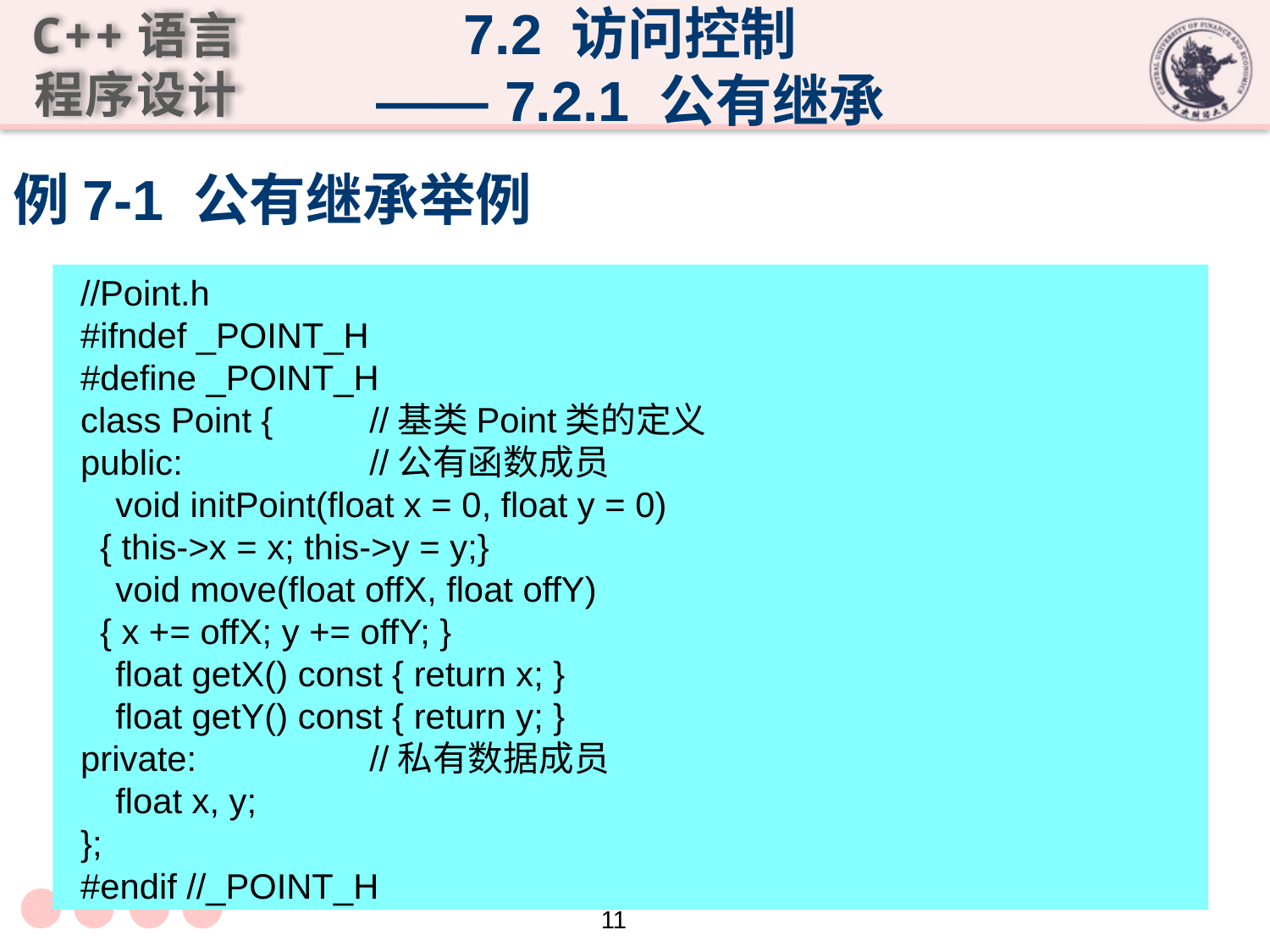

7.2 访问控制
—— 7.2.1 公有继承
# 例7-1 公有继承举例
//Point.h
#ifndef _POINT_H
#define _POINT_H
class Point {	//基类Point类的定义
public:		//公有函数成员
	void initPoint(float x = 0, float y = 0)
  { this->x = x; this->y = y;}
	void move(float offX, float offY)
  { x += offX; y += offY; }
	float getX() const { return x; }
	float getY() const { return y; }
private:		//私有数据成员
	float x, y;
};
#endif //_POINT_H
11